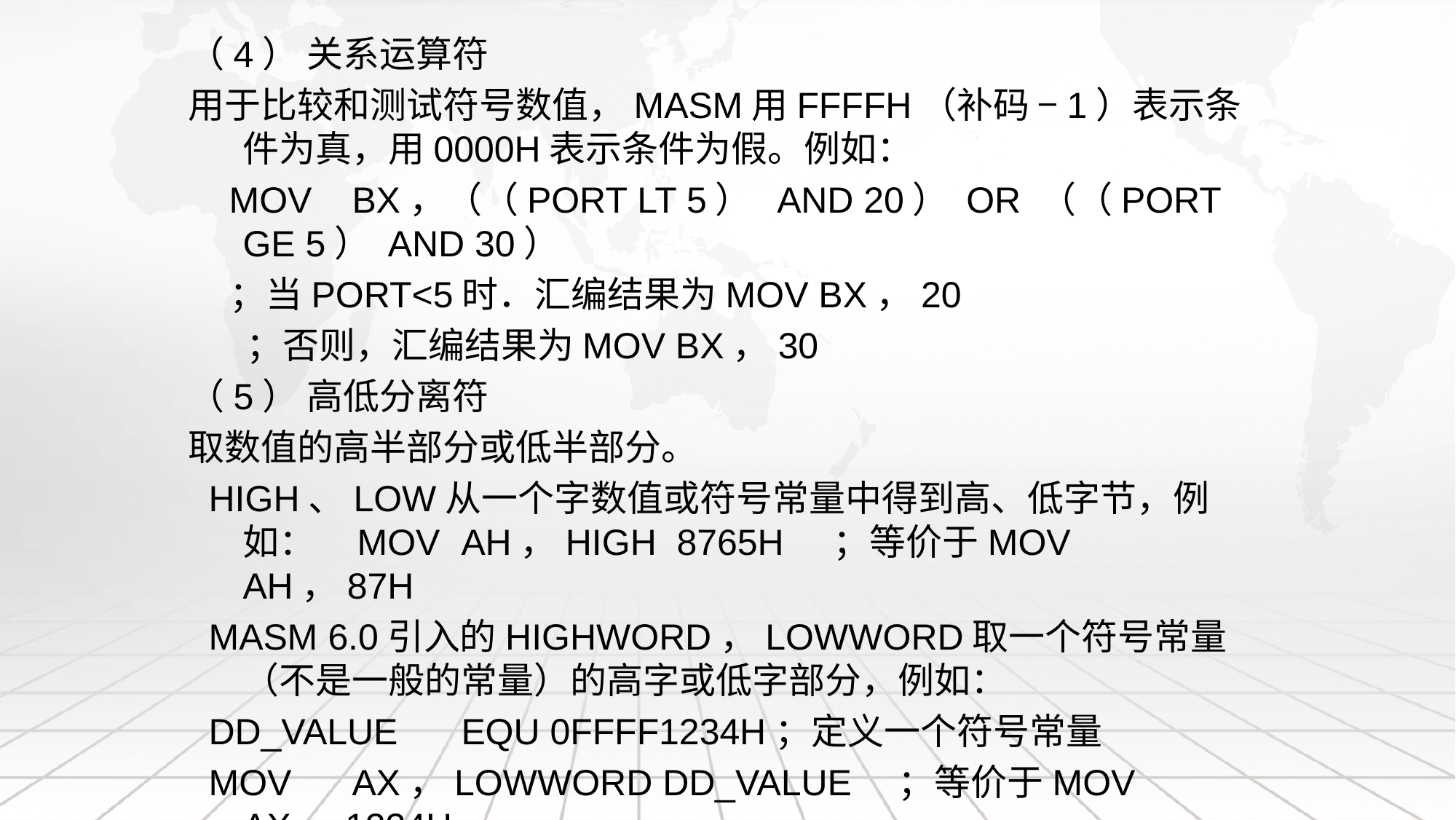

（4） 关系运算符
用于比较和测试符号数值，MASM用FFFFH（补码 −1）表示条件为真，用0000H表示条件为假。例如：
    mov	bx，（（PORT LT 5）  AND 20） OR （（PORT GE 5） AND 30）
    ；当PORT<5时．汇编结果为mov bx，20
      ；否则，汇编结果为mov bx，30
（5） 高低分离符
取数值的高半部分或低半部分。
  HIGH、LOW从一个字数值或符号常量中得到高、低字节，例如：    mov	ah，HIGH  8765h    ；等价于mov	ah，87h
  MASM 6.0引入的HIGHWORD，LOWWORD取一个符号常量（不是一般的常量）的高字或低字部分，例如：
  dd_value	equ 0ffff1234h；定义一个符号常量
  mov	AX，LOWWORD dd_value	；等价于mov	ax，1234h